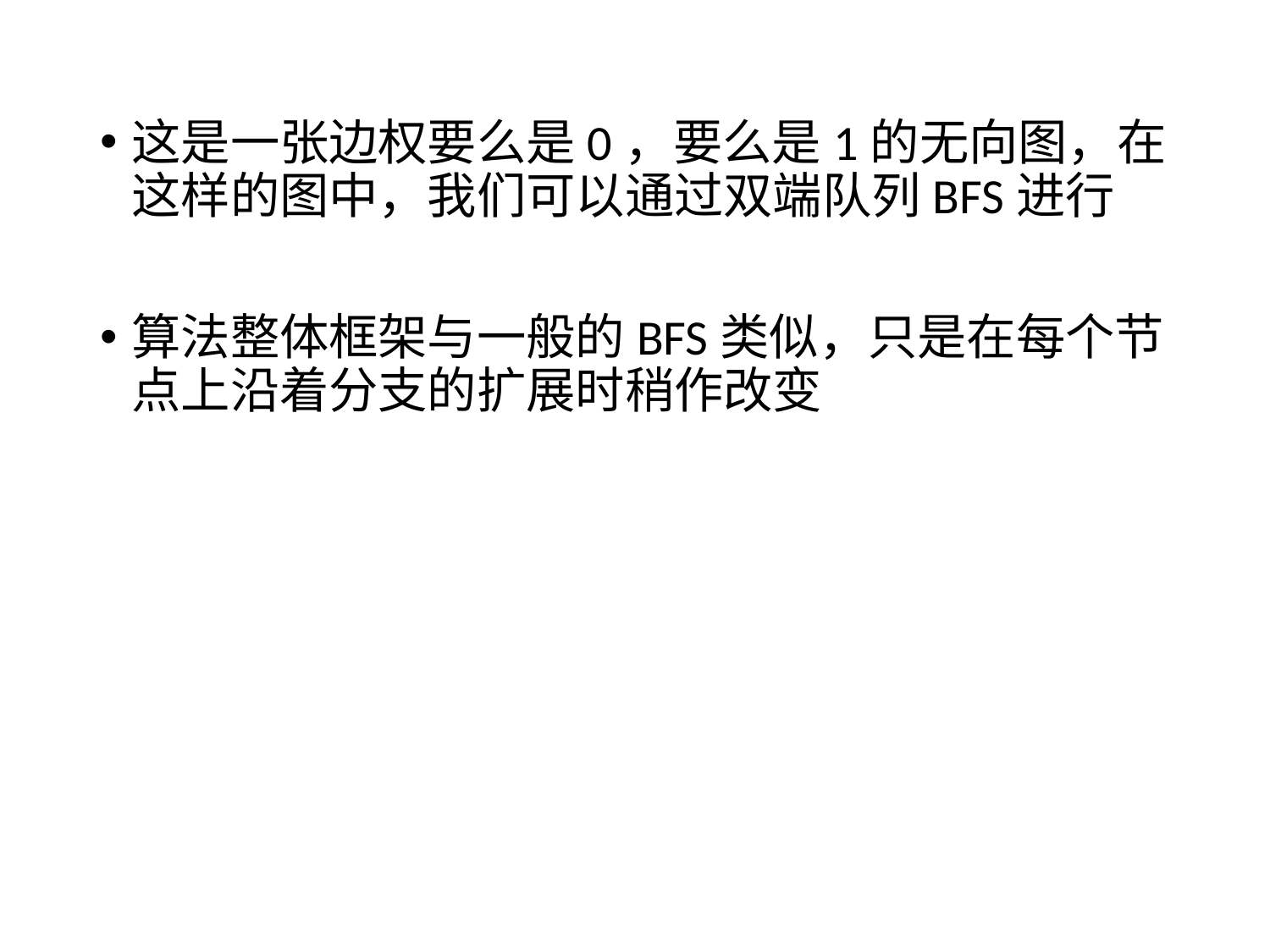

这是一张边权要么是0，要么是1的无向图，在这样的图中，我们可以通过双端队列BFS进行

算法整体框架与一般的BFS类似，只是在每个节点上沿着分支的扩展时稍作改变